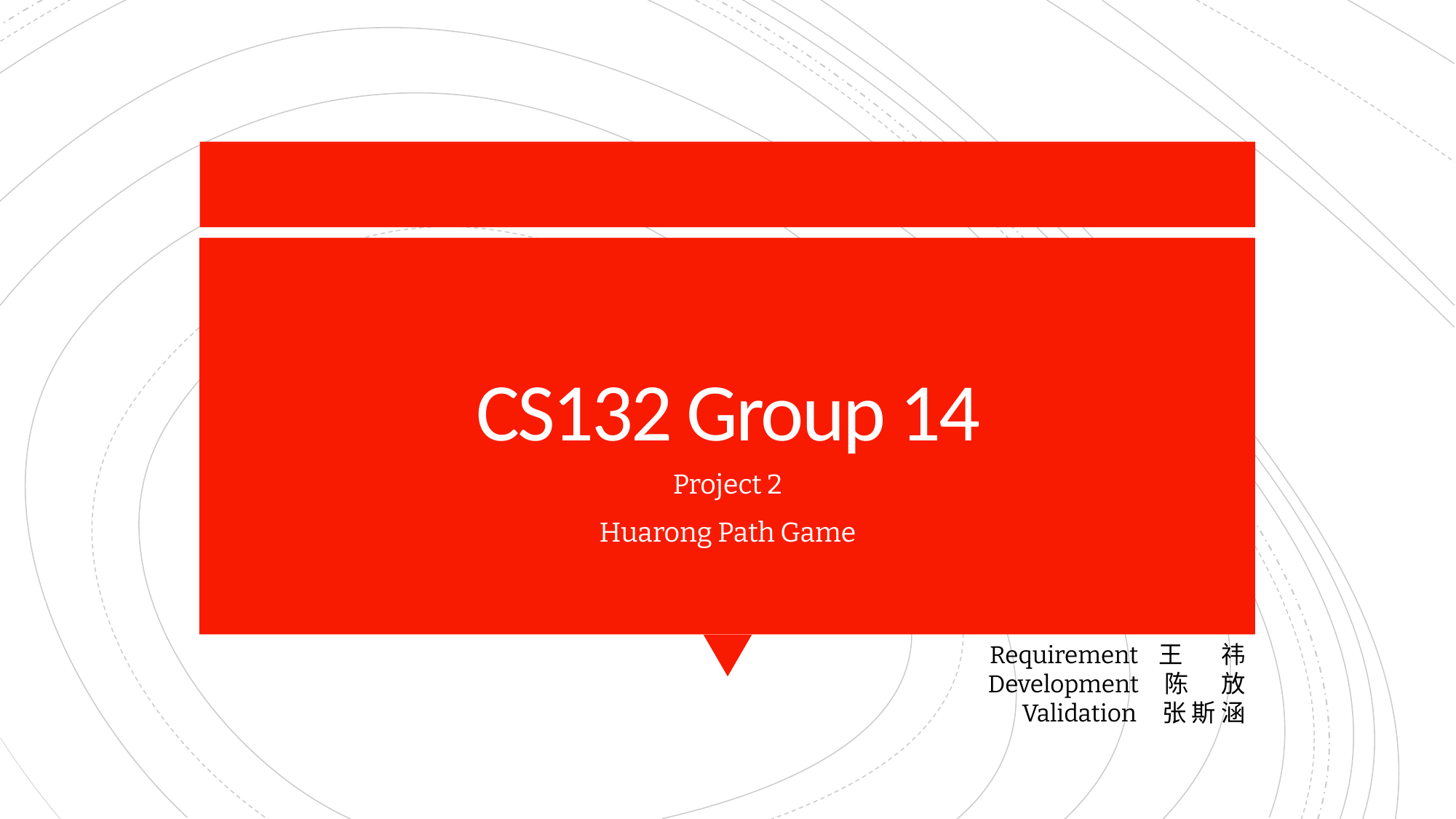

# CS132 Group 14
Project 2
Huarong Path Game

Requirement   王       祎
Development    陈      放
Validation    张 斯 涵